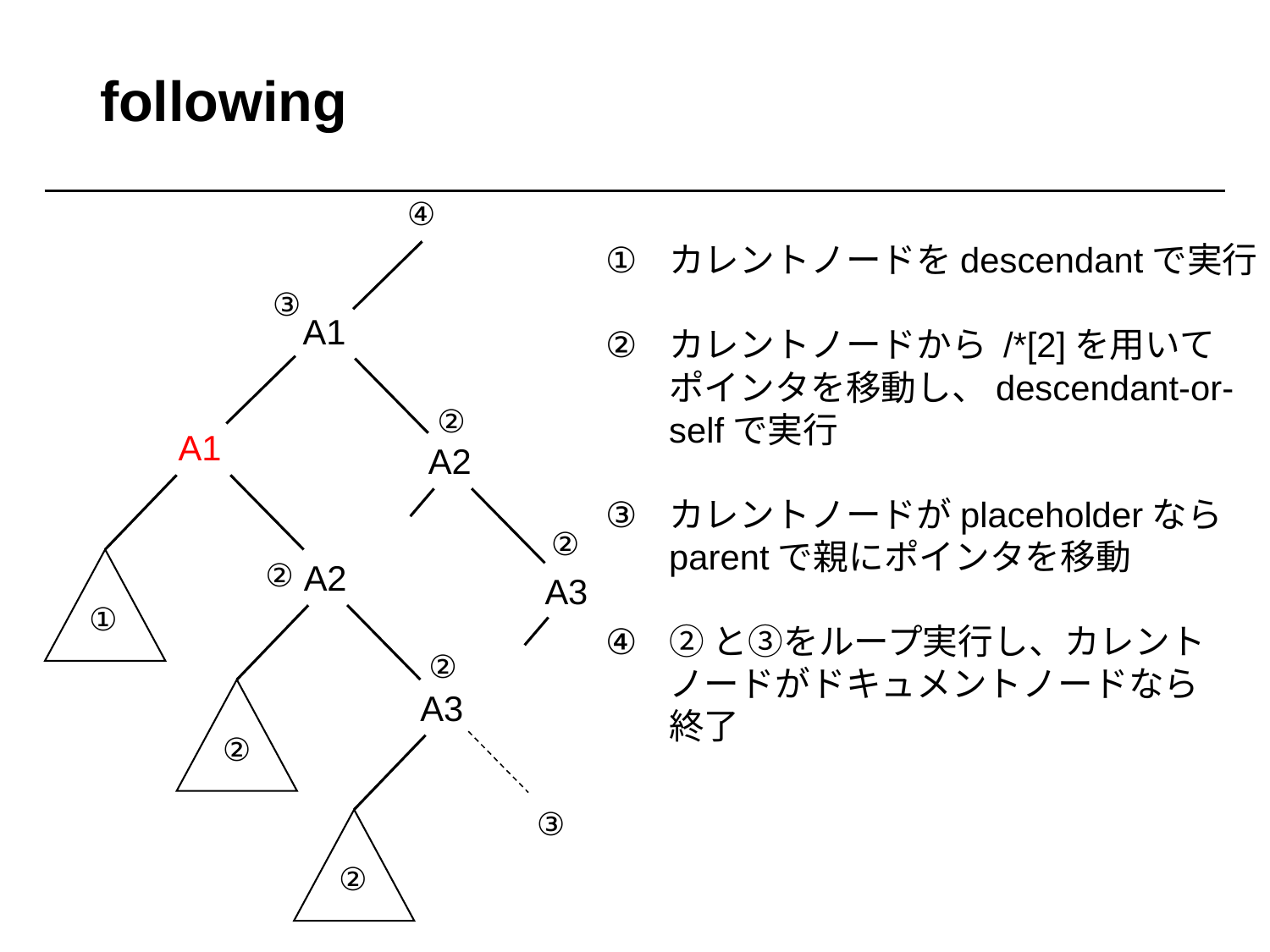

# following
④
カレントノードをdescendantで実行
カレントノードから /*[2]を用いて
ポインタを移動し、descendant-or-
selfで実行

カレントノードがplaceholderなら
parentで親にポインタを移動

②と③をループ実行し、カレント
ノードがドキュメントノードなら
終了
③
A1
②
A1

A2

A3

A2
②
②
A3
①
②
②
③
②